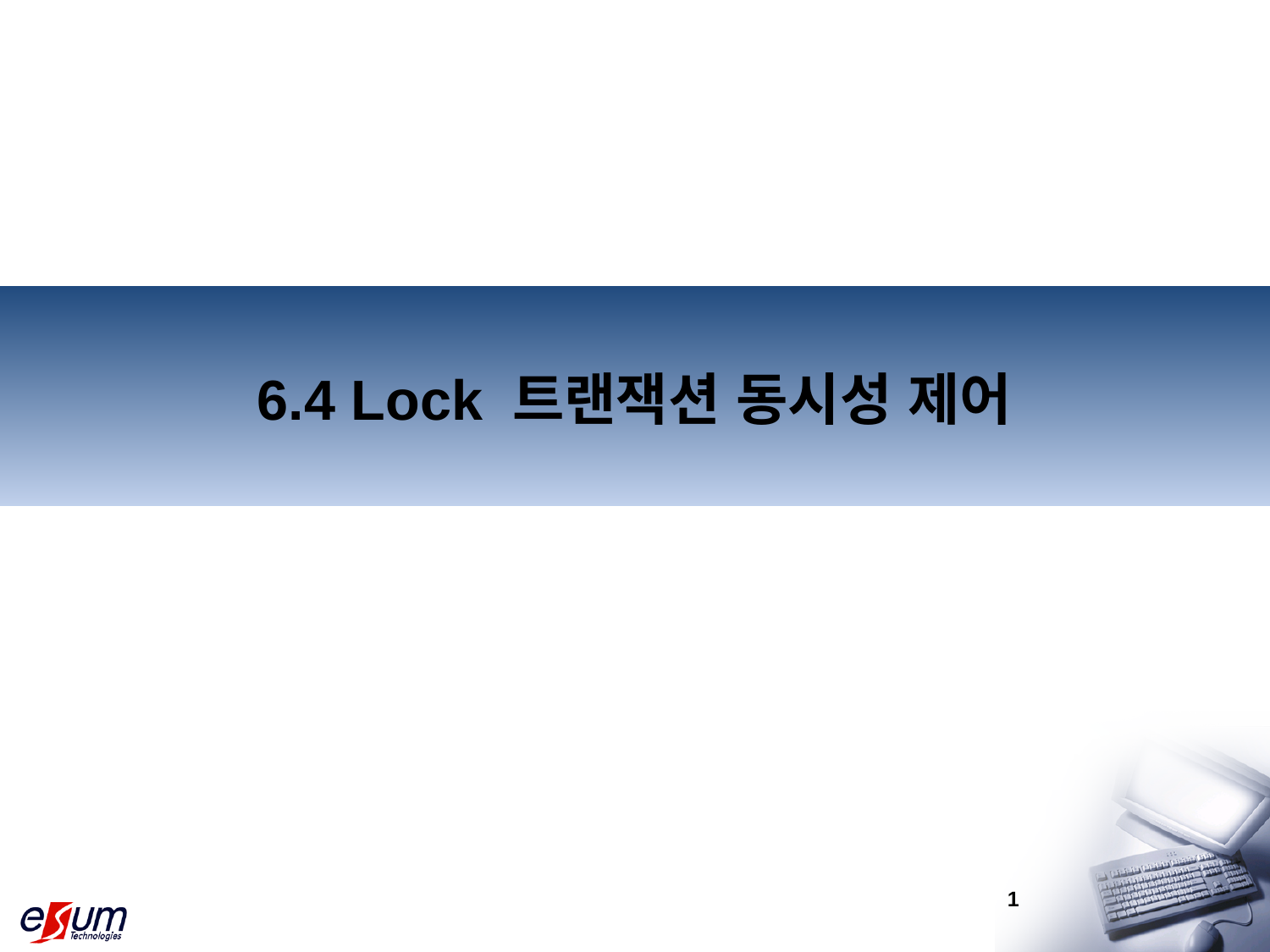

# 6.4 Lock 트랜잭션 동시성 제어

1